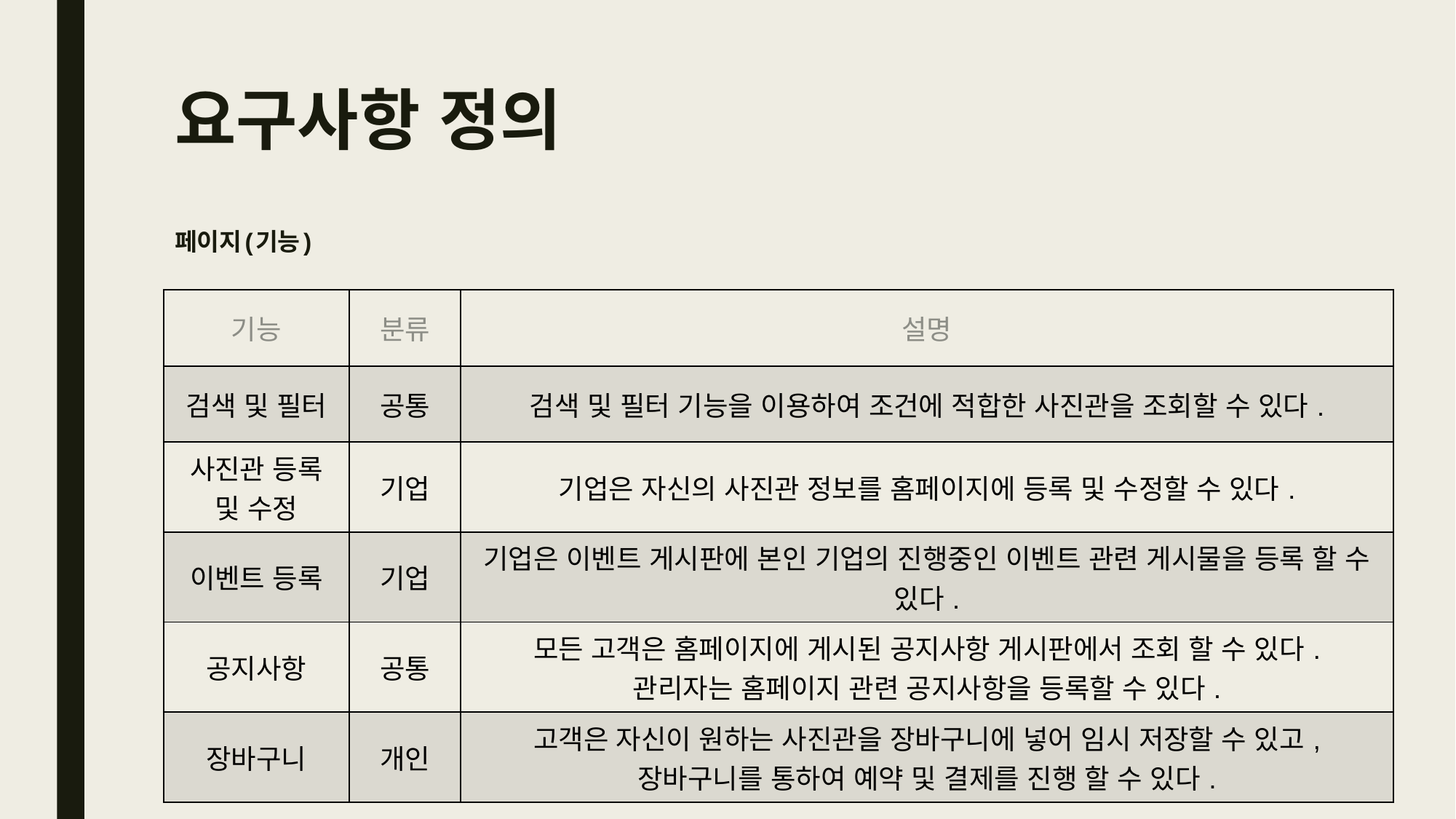

# 요구사항 정의
페이지(기능)
| 기능 | 분류 | 설명 |
| --- | --- | --- |
| 검색 및 필터 | 공통 | 검색 및 필터 기능을 이용하여 조건에 적합한 사진관을 조회할 수 있다. |
| 사진관 등록 및 수정 | 기업 | 기업은 자신의 사진관 정보를 홈페이지에 등록 및 수정할 수 있다. |
| 이벤트 등록 | 기업 | 기업은 이벤트 게시판에 본인 기업의 진행중인 이벤트 관련 게시물을 등록 할 수 있다. |
| 공지사항 | 공통 | 모든 고객은 홈페이지에 게시된 공지사항 게시판에서 조회 할 수 있다. 관리자는 홈페이지 관련 공지사항을 등록할 수 있다. |
| 장바구니 | 개인 | 고객은 자신이 원하는 사진관을 장바구니에 넣어 임시 저장할 수 있고, 장바구니를 통하여 예약 및 결제를 진행 할 수 있다. |